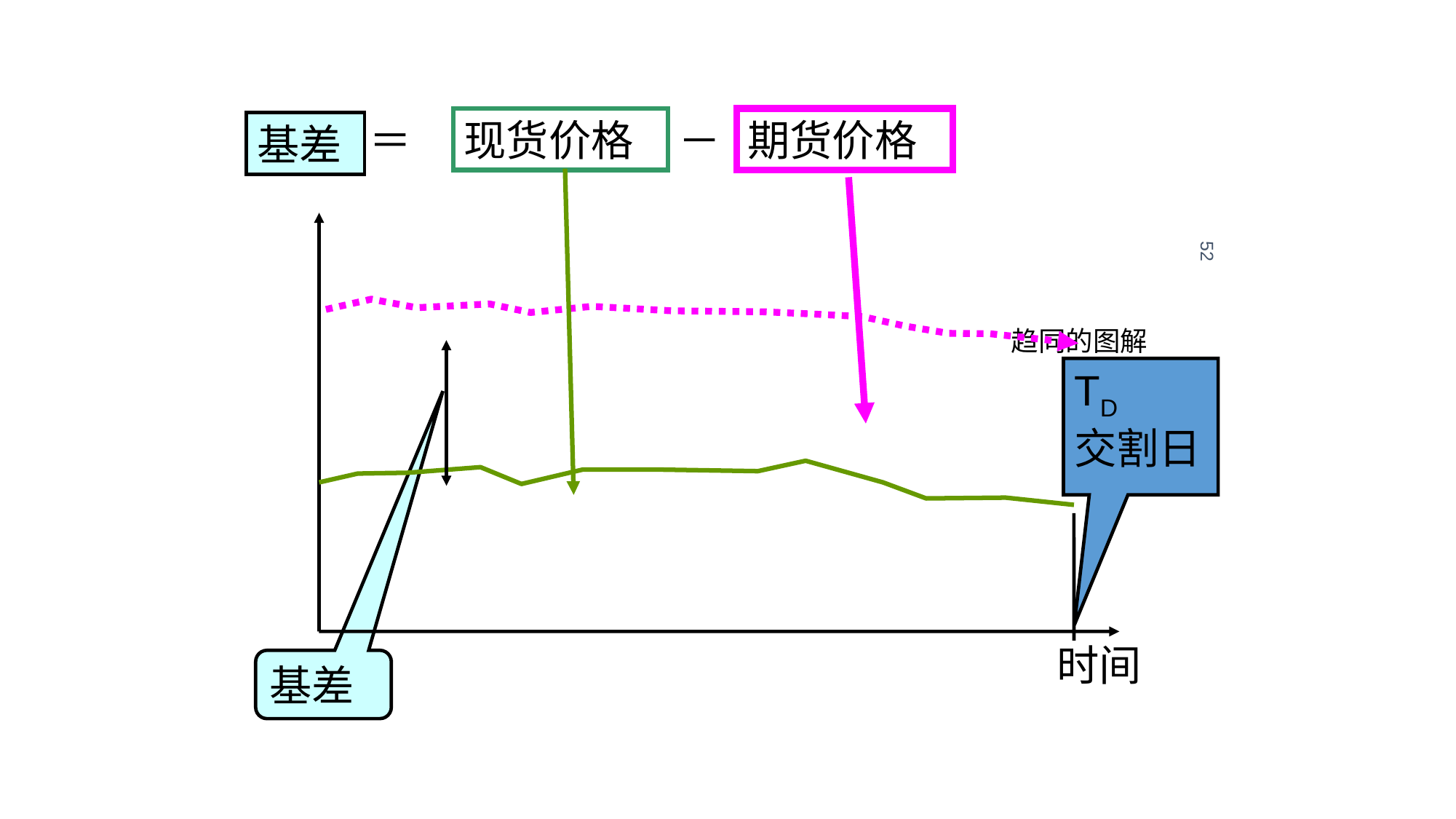

＝
现货价格
－
期货价格
基差

TD
交割日

时间
基差

52
趋同的图解